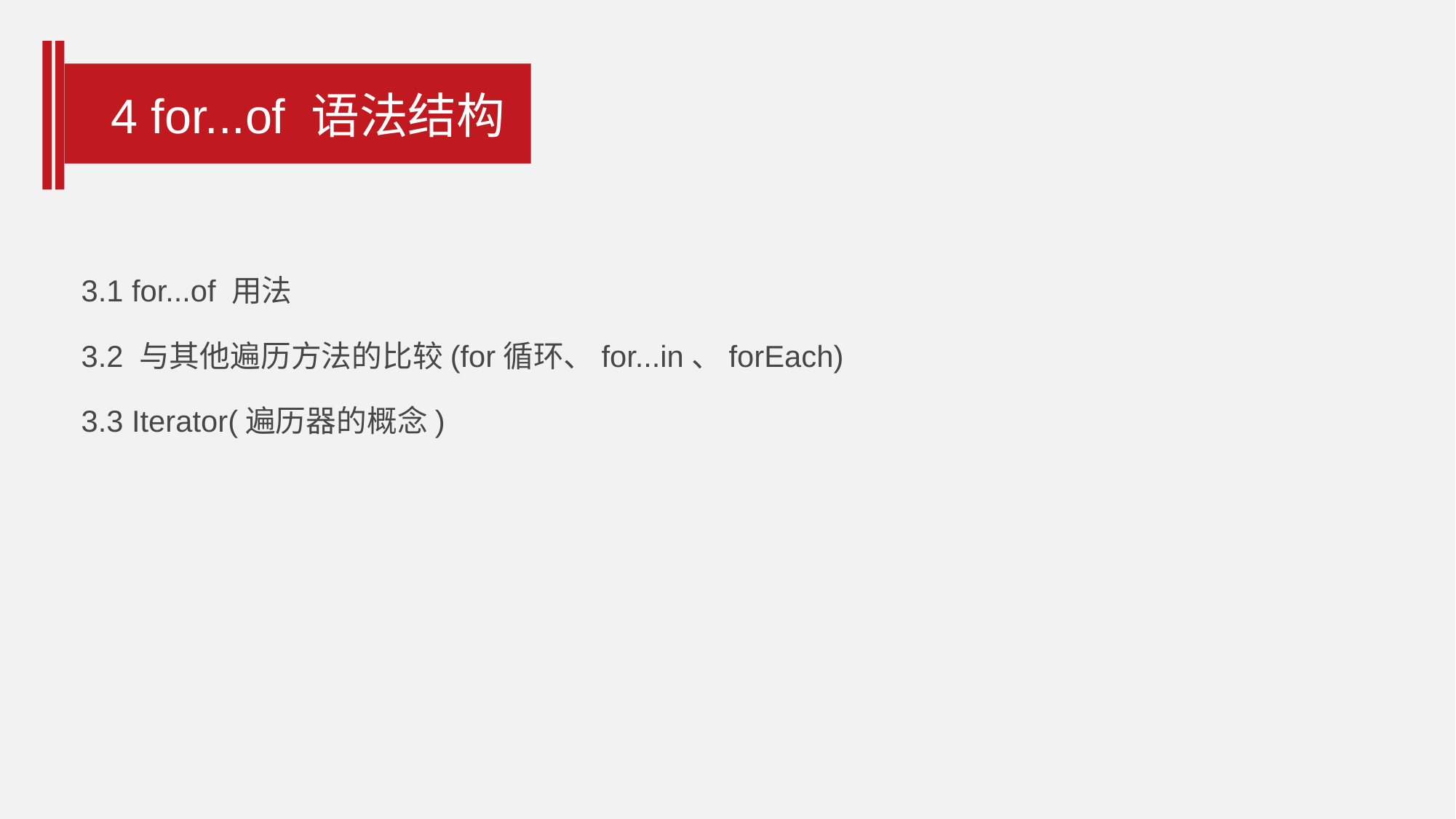

# 4 for...of 语法结构
3.1 for...of 用法
3.2 与其他遍历方法的比较(for循环、for...in、forEach)
3.3 Iterator(遍历器的概念)